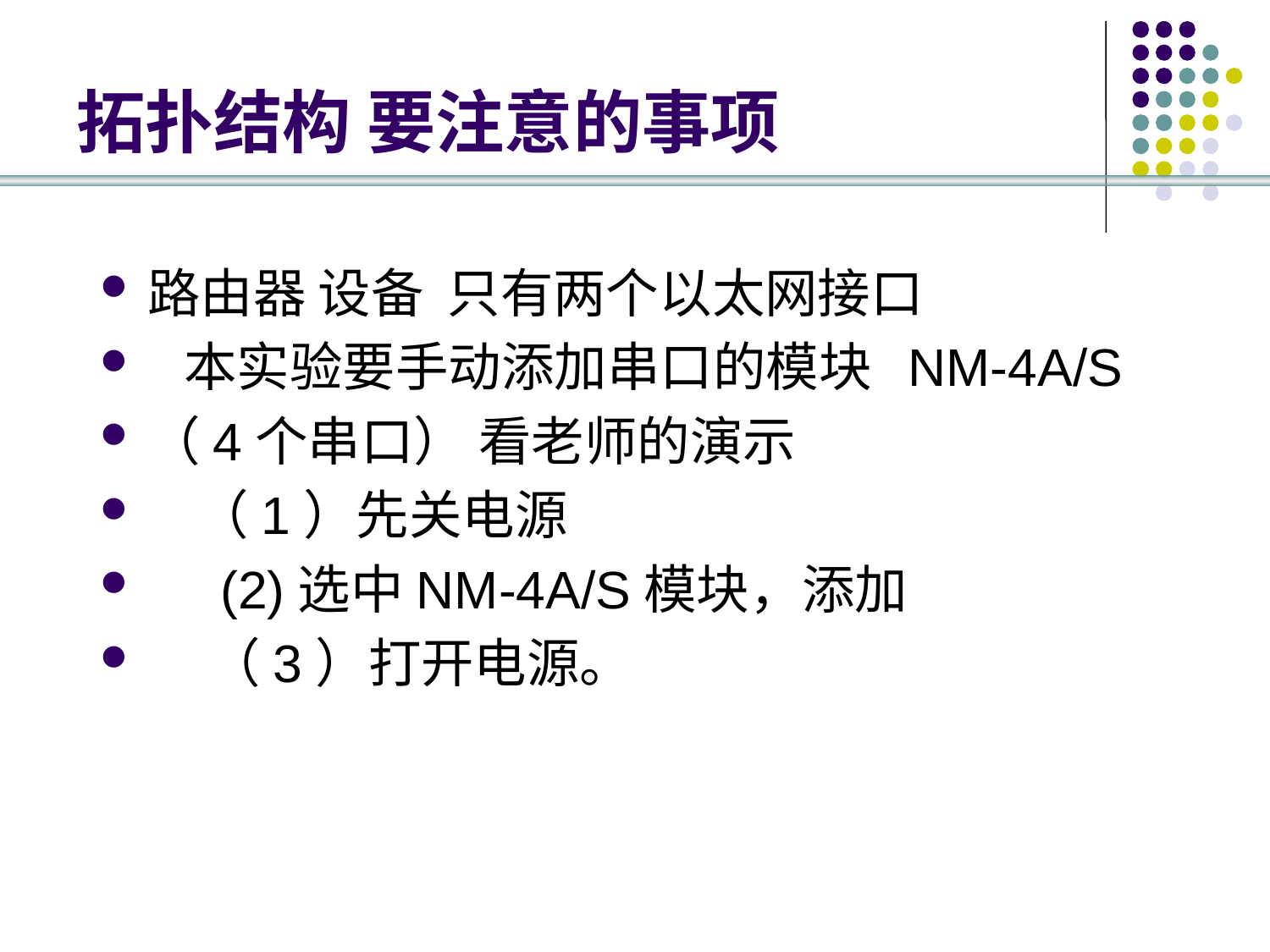

# 拓扑结构 要注意的事项
路由器 设备  只有两个以太网接口
  本实验要手动添加串口的模块  NM-4A/S
（4个串口） 看老师的演示
   （1）先关电源
     (2)选中NM-4A/S模块，添加
    （3）打开电源。